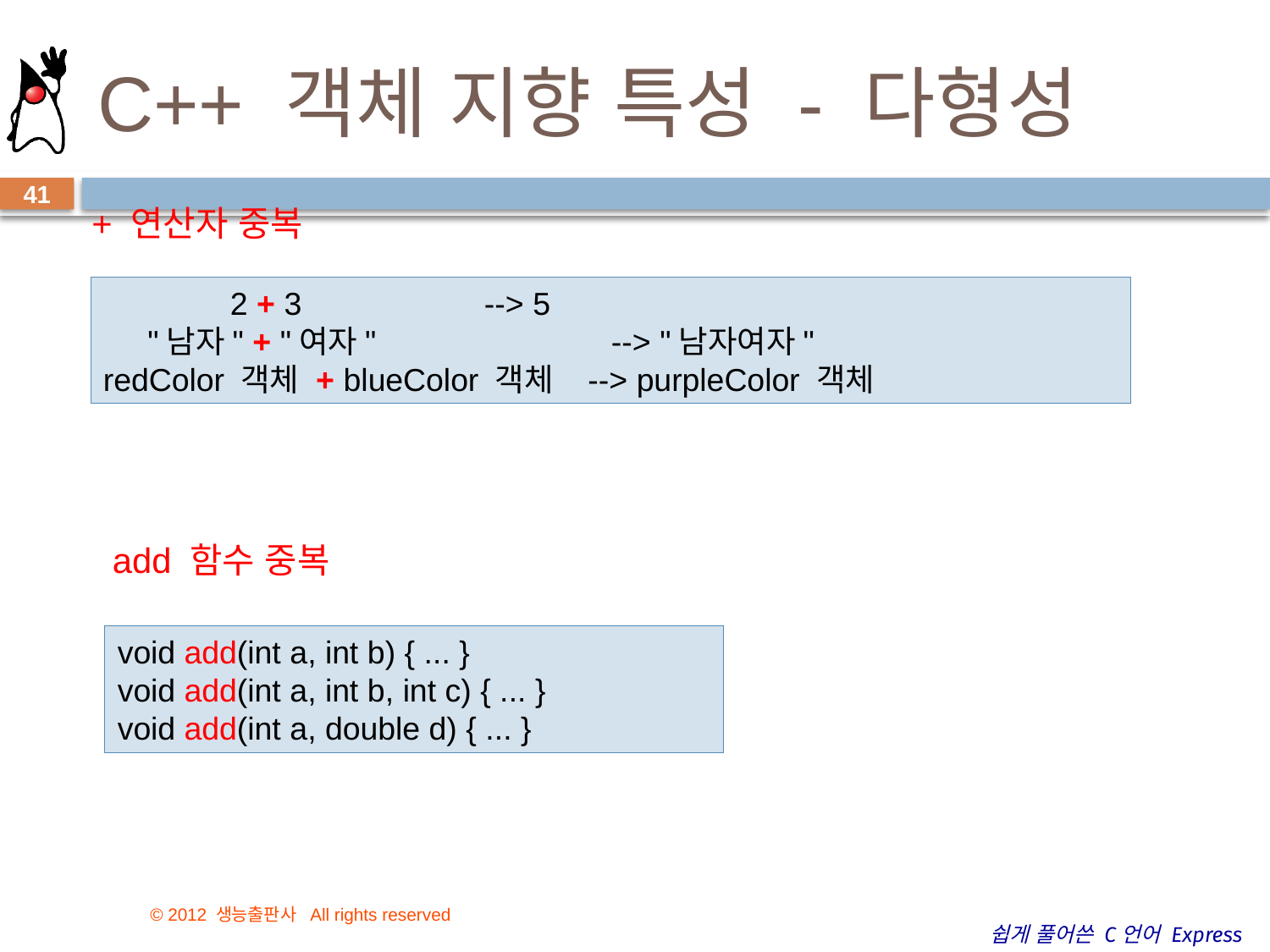

# C++ 객체 지향 특성 - 다형성
41
+ 연산자 중복
	2 + 3		--> 5
     "남자" + "여자" 	     	--> "남자여자"
redColor 객체 + blueColor 객체   --> purpleColor 객체
add 함수 중복
void add(int a, int b) { ... }
void add(int a, int b, int c) { ... }
void add(int a, double d) { ... }